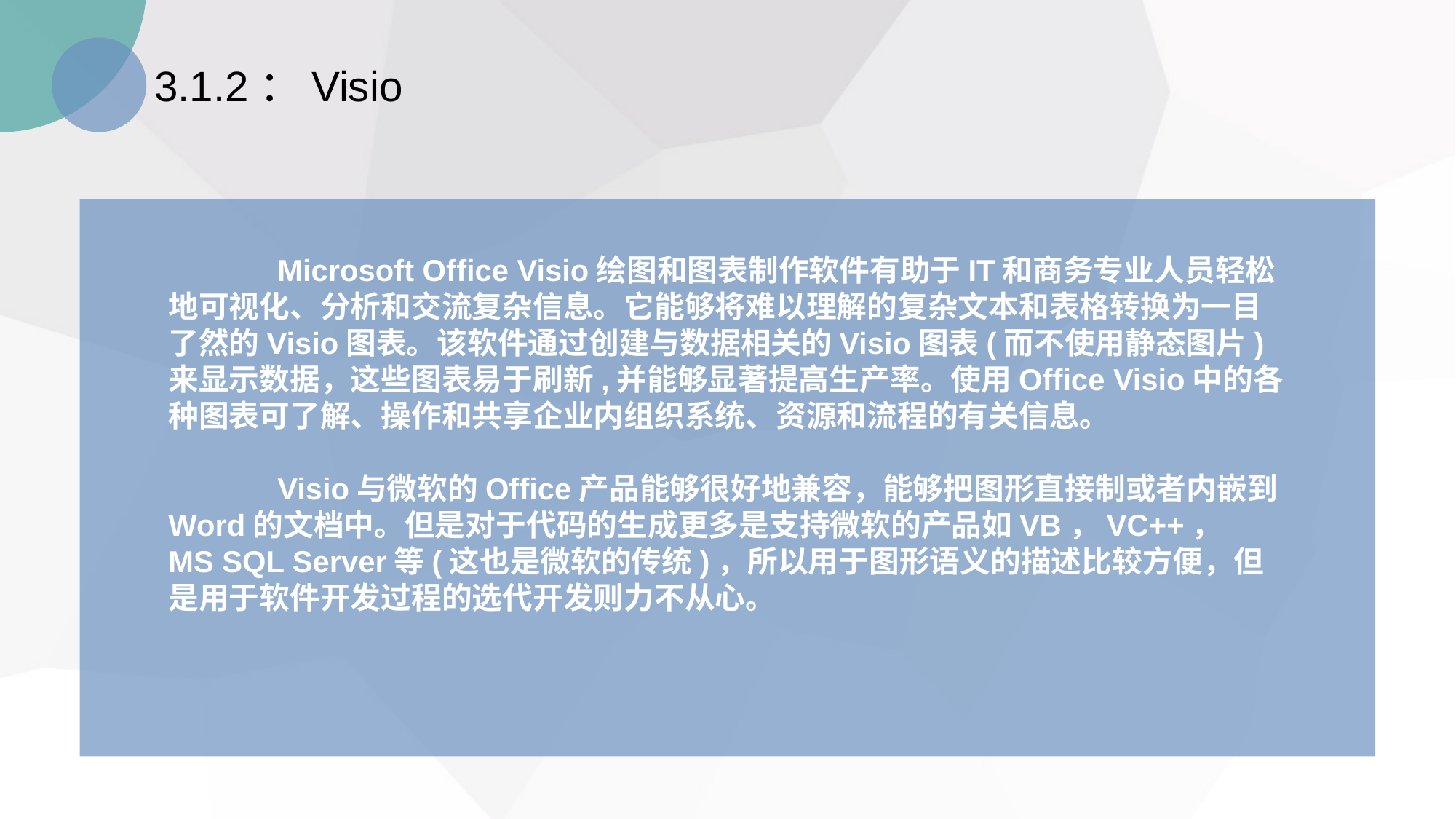

3.1.2：Visio

	Microsoft Office Visio绘图和图表制作软件有助于IT和商务专业人员轻松地可视化、分析和交流复杂信息。它能够将难以理解的复杂文本和表格转换为一目了然的Visio图表。该软件通过创建与数据相关的Visio图表(而不使用静态图片)来显示数据，这些图表易于刷新,并能够显著提高生产率。使用Office Visio中的各种图表可了解、操作和共享企业内组织系统、资源和流程的有关信息。

	Visio与微软的Office产品能够很好地兼容，能够把图形直接制或者内嵌到Word的文档中。但是对于代码的生成更多是支持微软的产品如VB，VC++，
MS SQL Server等(这也是微软的传统)，所以用于图形语义的描述比较方便，但是用于软件开发过程的选代开发则力不从心。